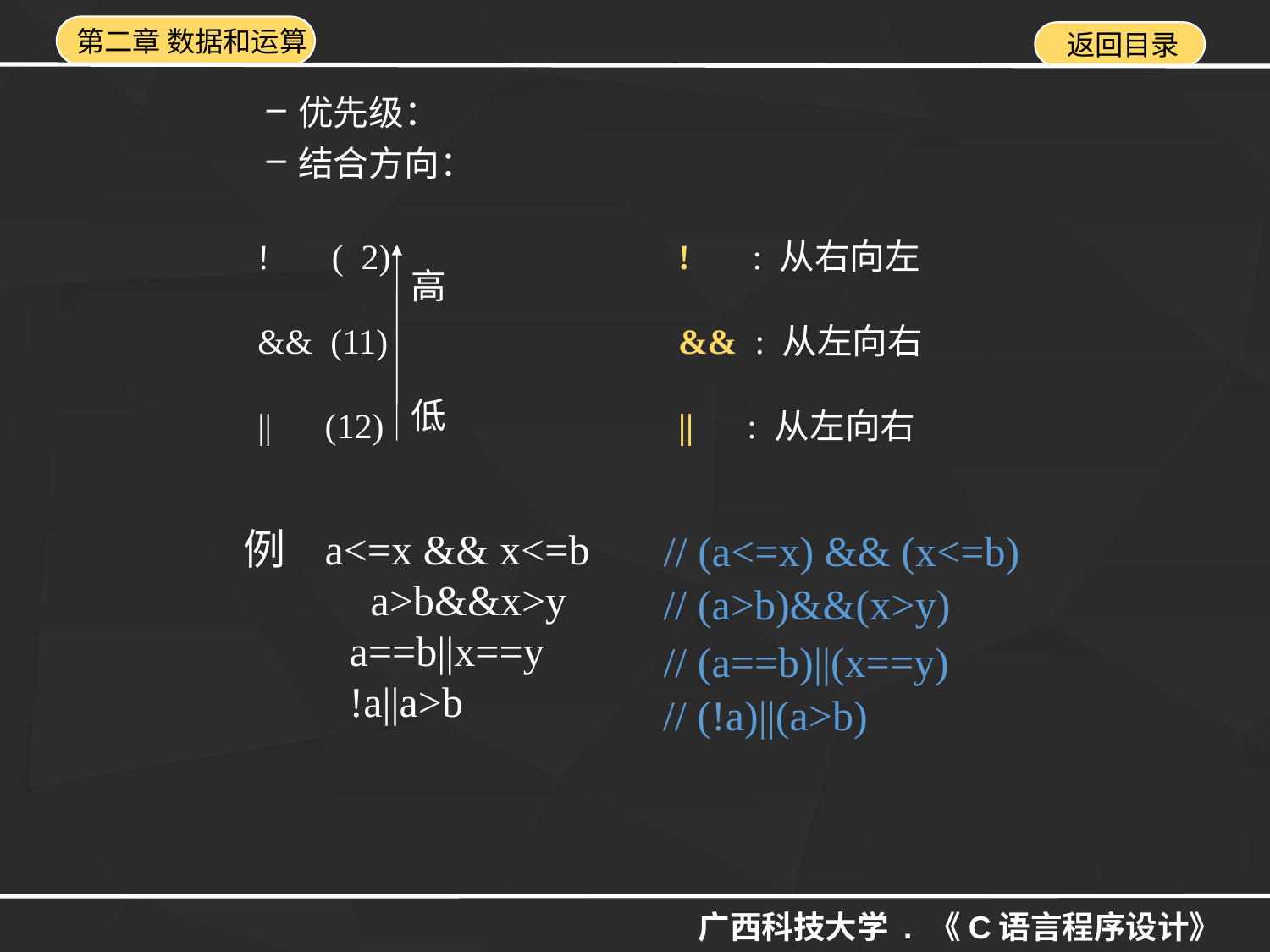

优先级：
结合方向：

!       (  2)

&&  (11)

||      (12)

高
低

!       : 从右向左

&&  : 从左向右

||      : 从左向右

例   a<=x && x<=b
     a>b&&x>y
          a==b||x==y
          !a||a>b

// (a<=x) && (x<=b)
// (a>b)&&(x>y)
// (a==b)||(x==y)
// (!a)||(a>b)